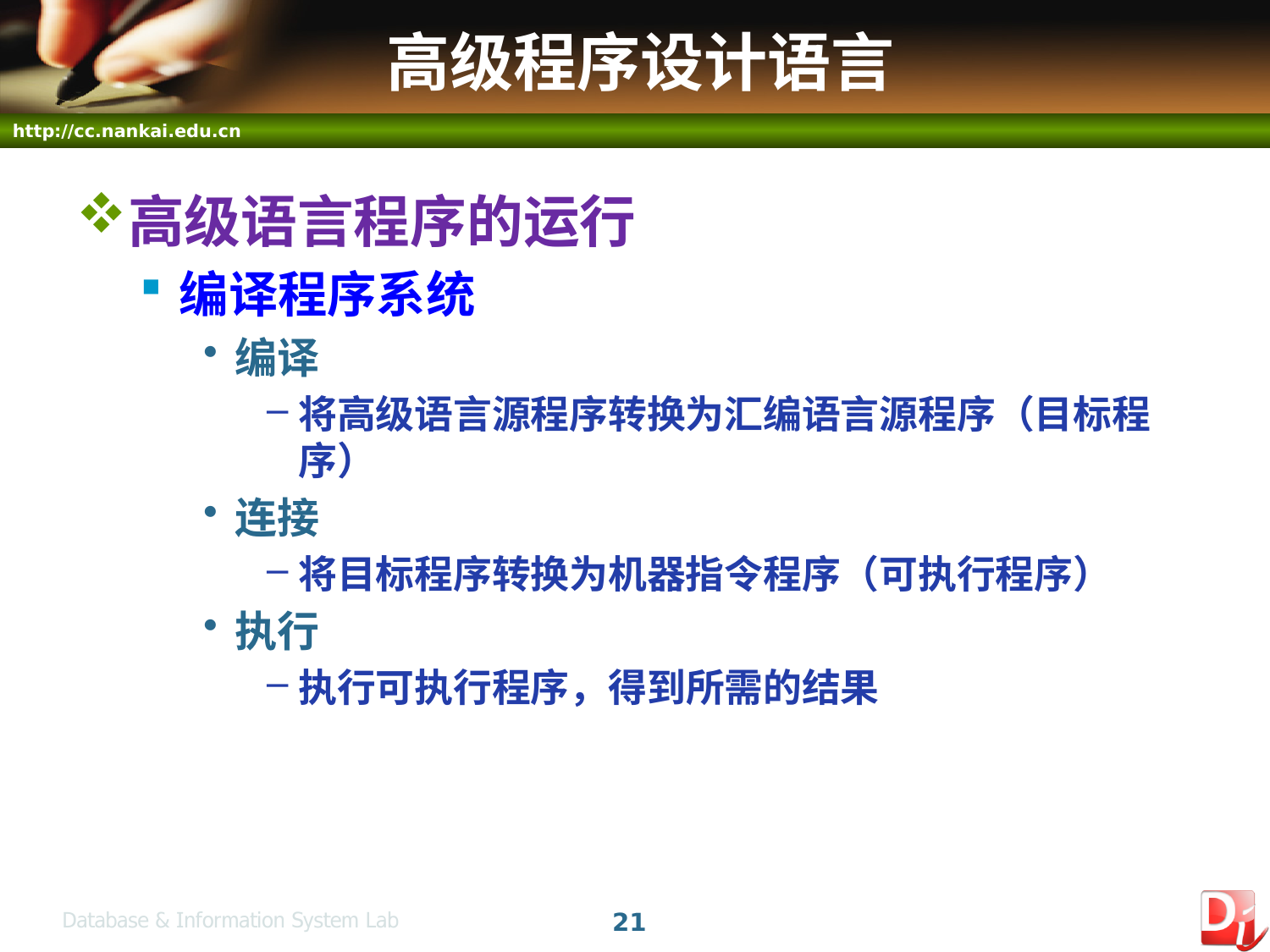

# 高级程序设计语言
高级语言程序的运行
编译程序系统
编译
将高级语言源程序转换为汇编语言源程序（目标程序）
连接
将目标程序转换为机器指令程序（可执行程序）
执行
执行可执行程序，得到所需的结果
21
Database & Information System Lab